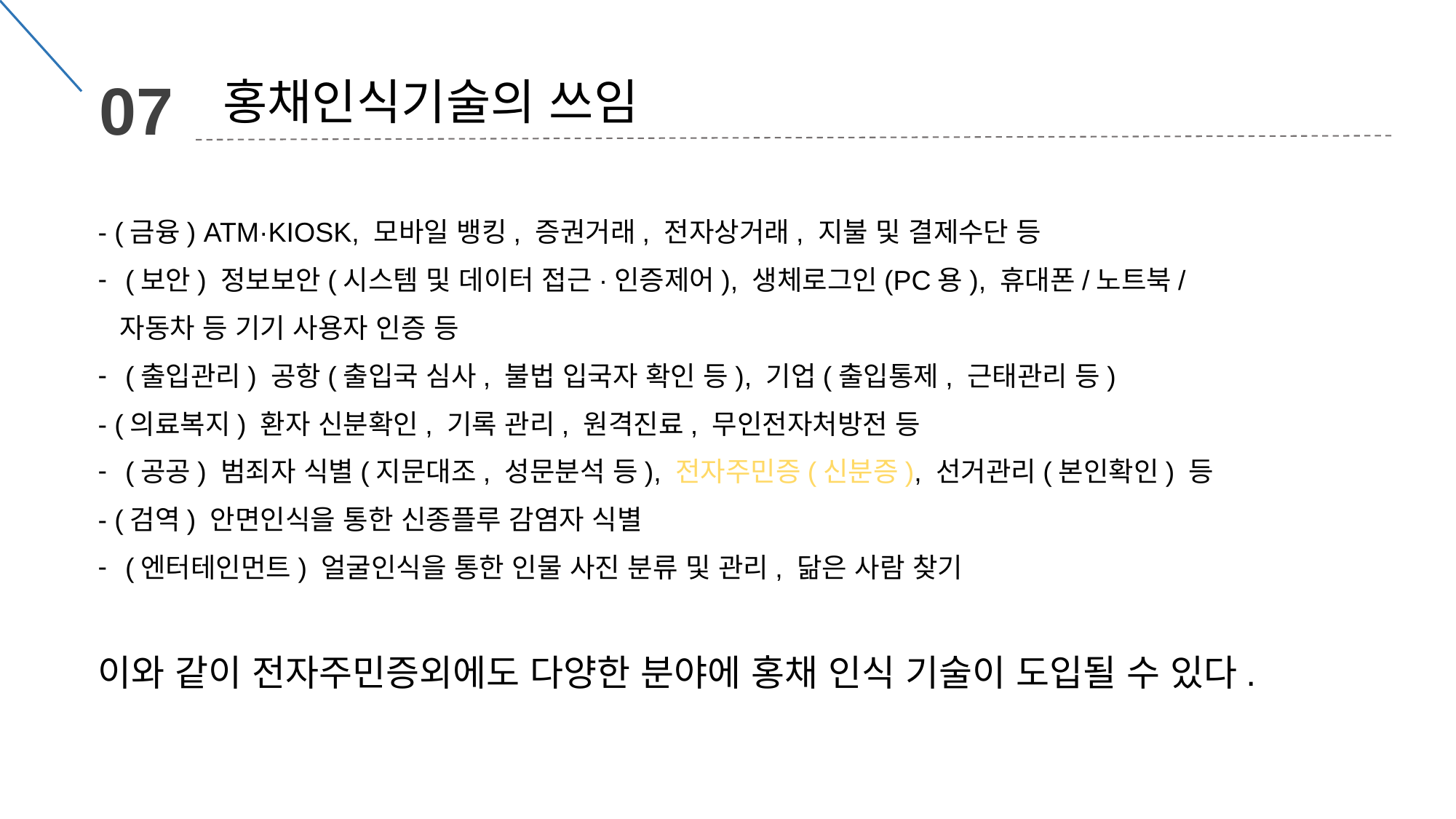

07
 홍채인식기술의 쓰임
- (금융) ATM·KIOSK, 모바일 뱅킹, 증권거래, 전자상거래, 지불 및 결제수단 등
(보안) 정보보안(시스템 및 데이터 접근·인증제어), 생체로그인(PC용), 휴대폰/노트북/
  자동차 등 기기 사용자 인증 등
(출입관리) 공항(출입국 심사, 불법 입국자 확인 등), 기업(출입통제, 근태관리 등)
- (의료복지) 환자 신분확인, 기록 관리, 원격진료, 무인전자처방전 등
(공공) 범죄자 식별(지문대조, 성문분석 등), 전자주민증(신분증), 선거관리(본인확인) 등
- (검역) 안면인식을 통한 신종플루 감염자 식별
(엔터테인먼트) 얼굴인식을 통한 인물 사진 분류 및 관리, 닮은 사람 찾기

이와 같이 전자주민증외에도 다양한 분야에 홍채 인식 기술이 도입될 수 있다.